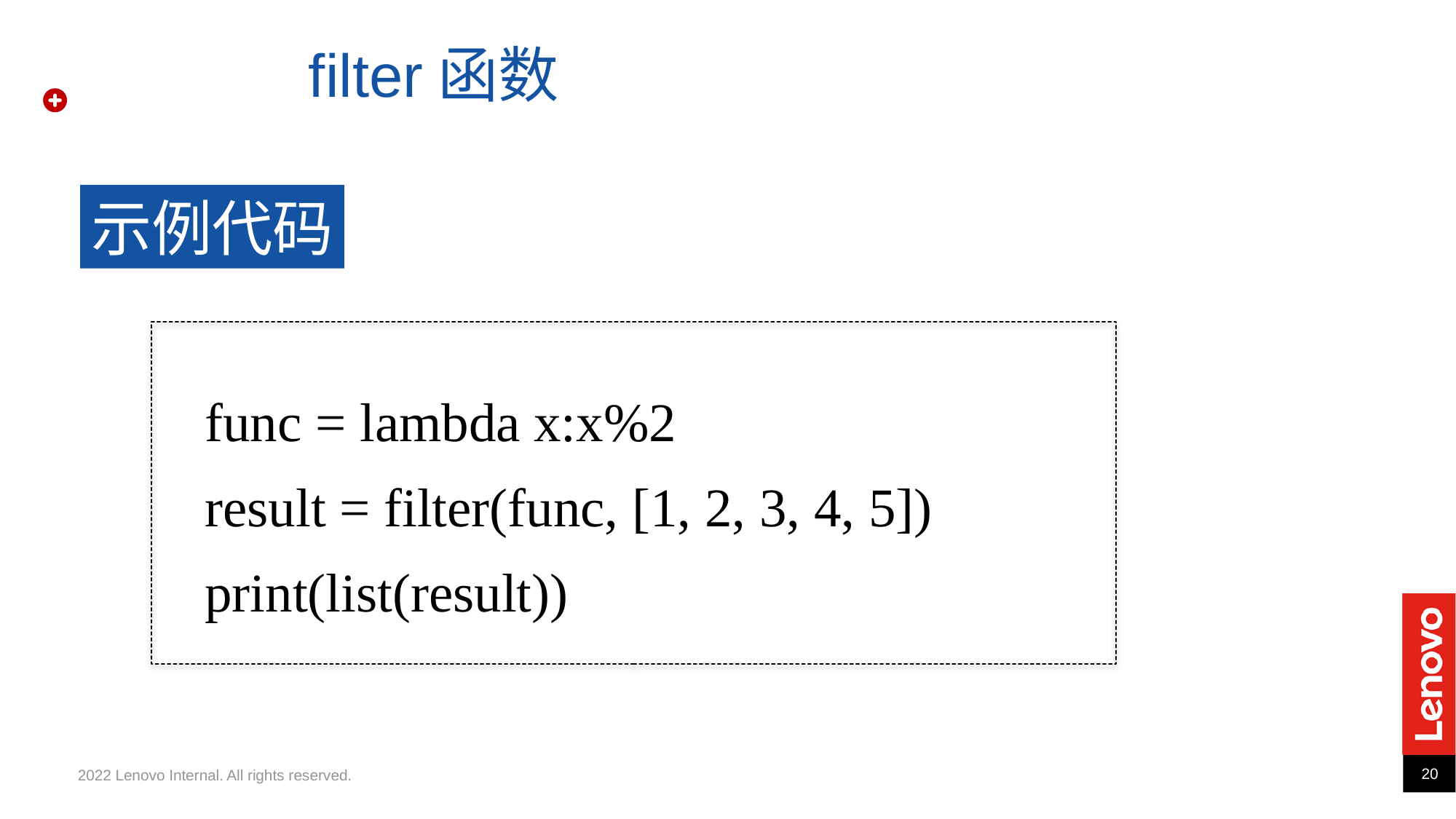

filter函数
示例代码

func = lambda x:x%2
result = filter(func, [1, 2, 3, 4, 5])
print(list(result))